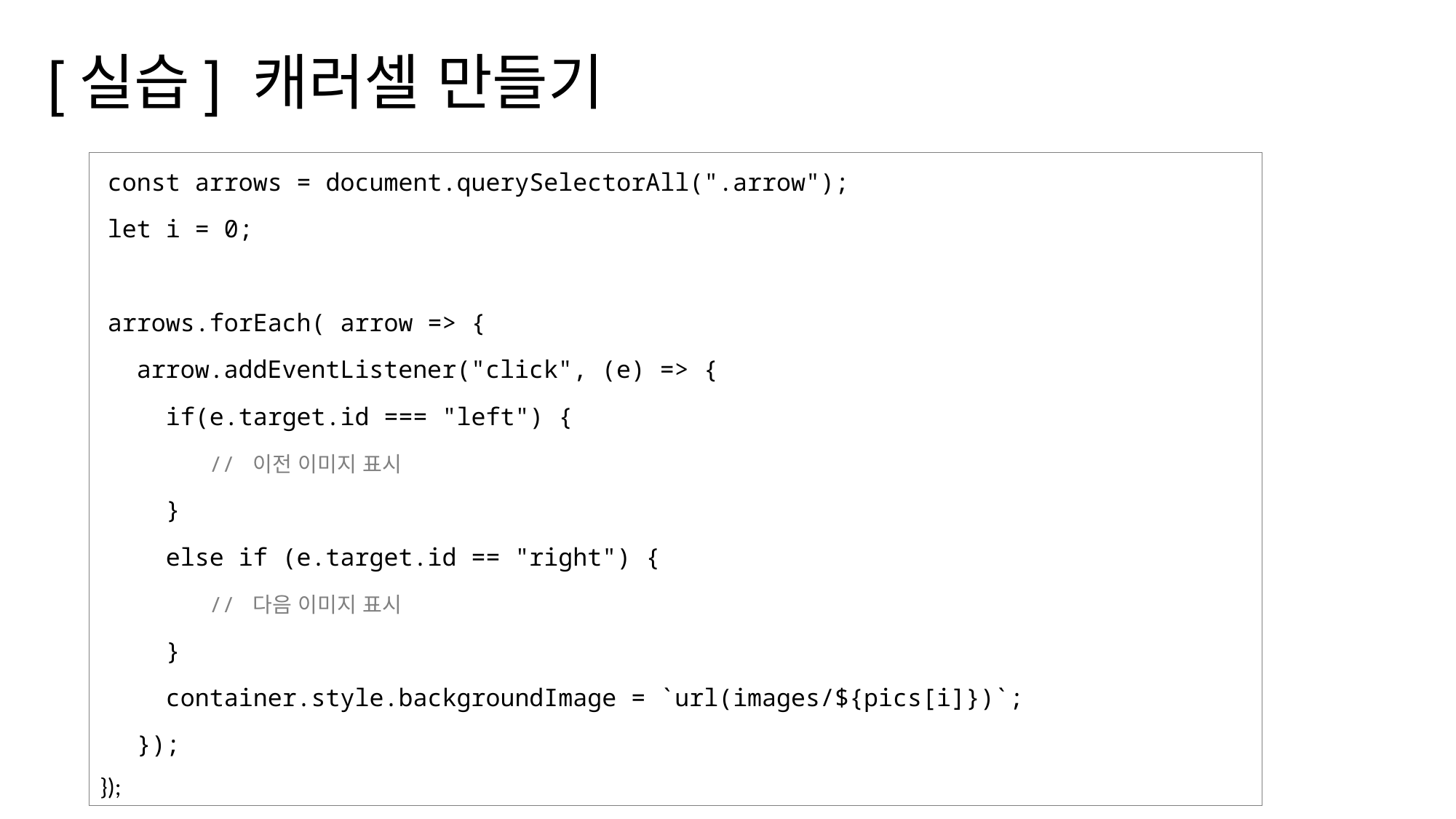

[실습] 캐러셀 만들기
const arrows = document.querySelectorAll(".arrow");
let i = 0;

arrows.forEach( arrow => {
  arrow.addEventListener("click", (e) => {
    if(e.target.id === "left") {
       // 이전 이미지 표시
    }
    else if (e.target.id == "right") {
       // 다음 이미지 표시
    }
    container.style.backgroundImage = `url(images/${pics[i]})`;
  });
});